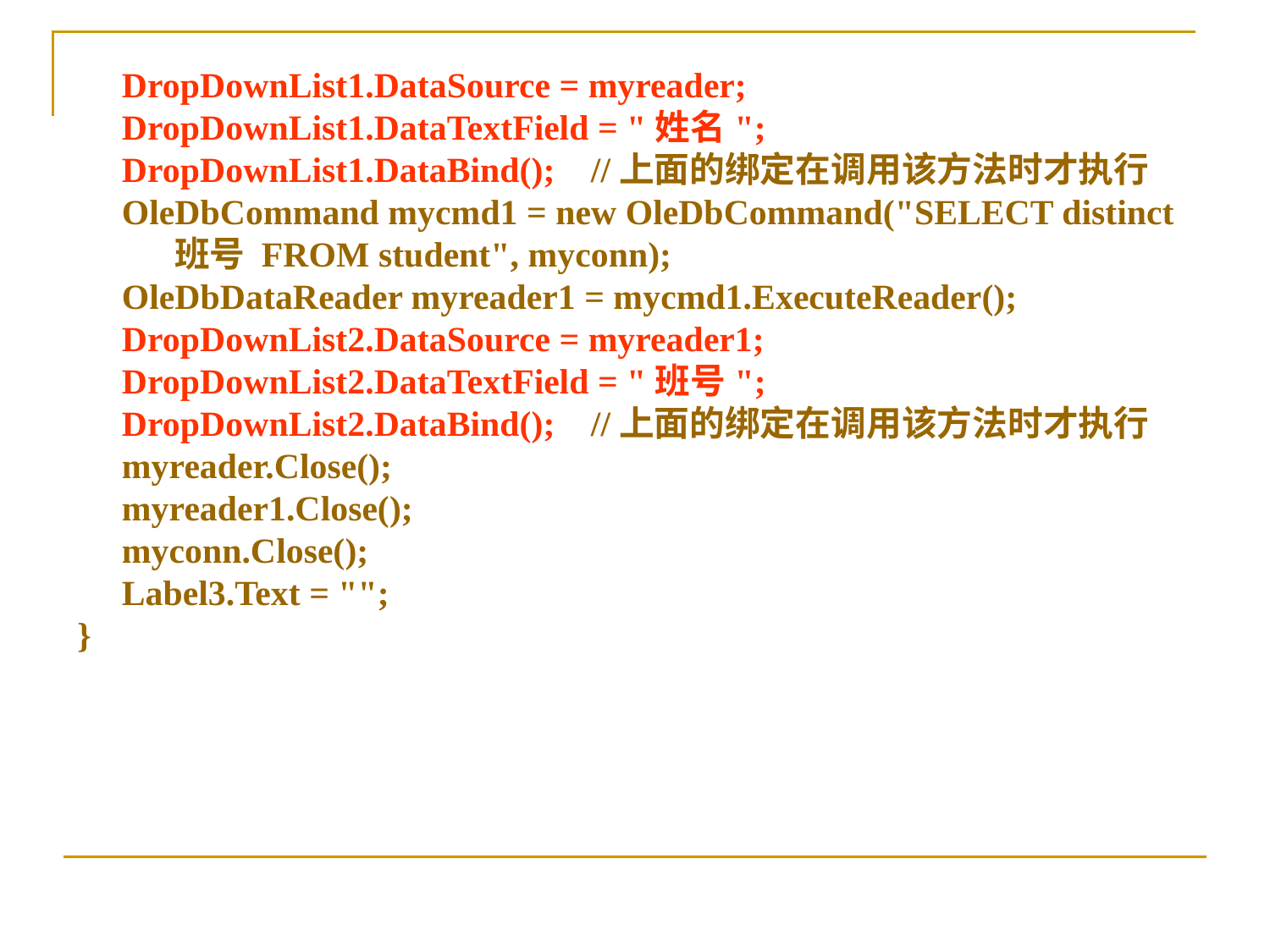

DropDownList1.DataSource = myreader;
     DropDownList1.DataTextField = "姓名";
     DropDownList1.DataBind();    //上面的绑定在调用该方法时才执行
     OleDbCommand mycmd1 = new OleDbCommand("SELECT distinct
           班号 FROM student", myconn);
     OleDbDataReader myreader1 = mycmd1.ExecuteReader();
     DropDownList2.DataSource = myreader1;
     DropDownList2.DataTextField = "班号";
     DropDownList2.DataBind();    //上面的绑定在调用该方法时才执行
     myreader.Close();
     myreader1.Close();
     myconn.Close();
     Label3.Text = "";
}